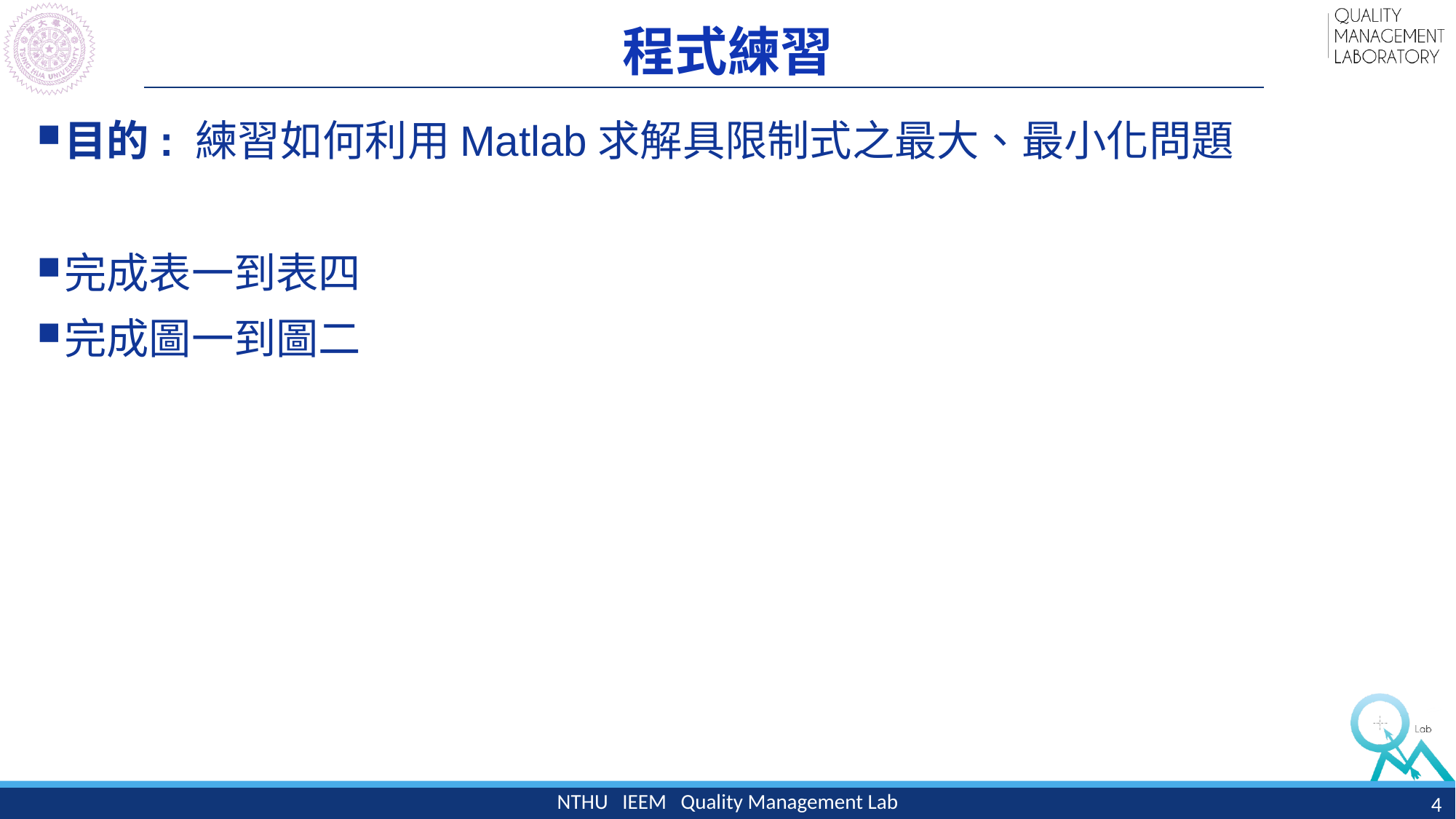

# 程式練習
目的: 練習如何利用Matlab求解具限制式之最大、最小化問題

完成表一到表四
完成圖一到圖二

4